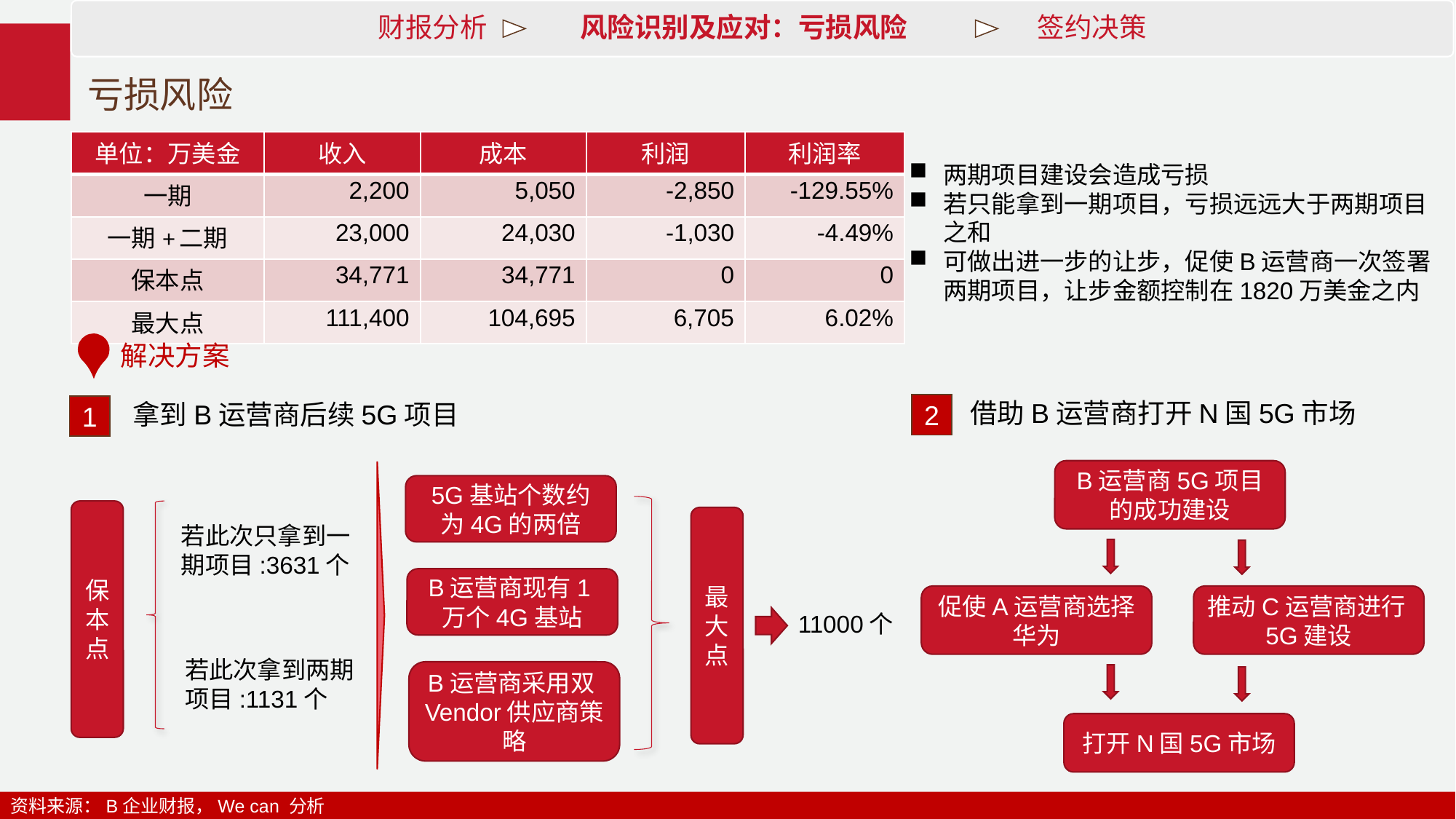

财报分析               风险识别及应对：亏损风险                     签约决策

# 亏损风险
| 单位：万美金 | 收入 | 成本 | 利润 | 利润率 |
| --- | --- | --- | --- | --- |
| 一期 | 2,200 | 5,050 | -2,850 | -129.55% |
| 一期+二期 | 23,000 | 24,030 | -1,030 | -4.49% |
| 保本点 | 34,771 | 34,771 | 0 | 0 |
| 最大点 | 111,400 | 104,695 | 6,705 | 6.02% |
两期项目建设会造成亏损
若只能拿到一期项目，亏损远远大于两期项目之和
可做出进一步的让步，促使B运营商一次签署两期项目，让步金额控制在1820万美金之内

解决方案

借助B运营商打开N国5G市场
拿到B运营商后续5G项目
2
1
B运营商5G项目的成功建设
5G基站个数约为4G的两倍

保本点
最大点
若此次只拿到一期项目:3631个

B运营商现有1万个4G基站
促使A运营商选择华为
推动C运营商进行5G建设
11000个

若此次拿到两期项目:1131个
B运营商采用双Vendor供应商策略

打开N国5G市场
资料来源：B企业财报，We can 分析